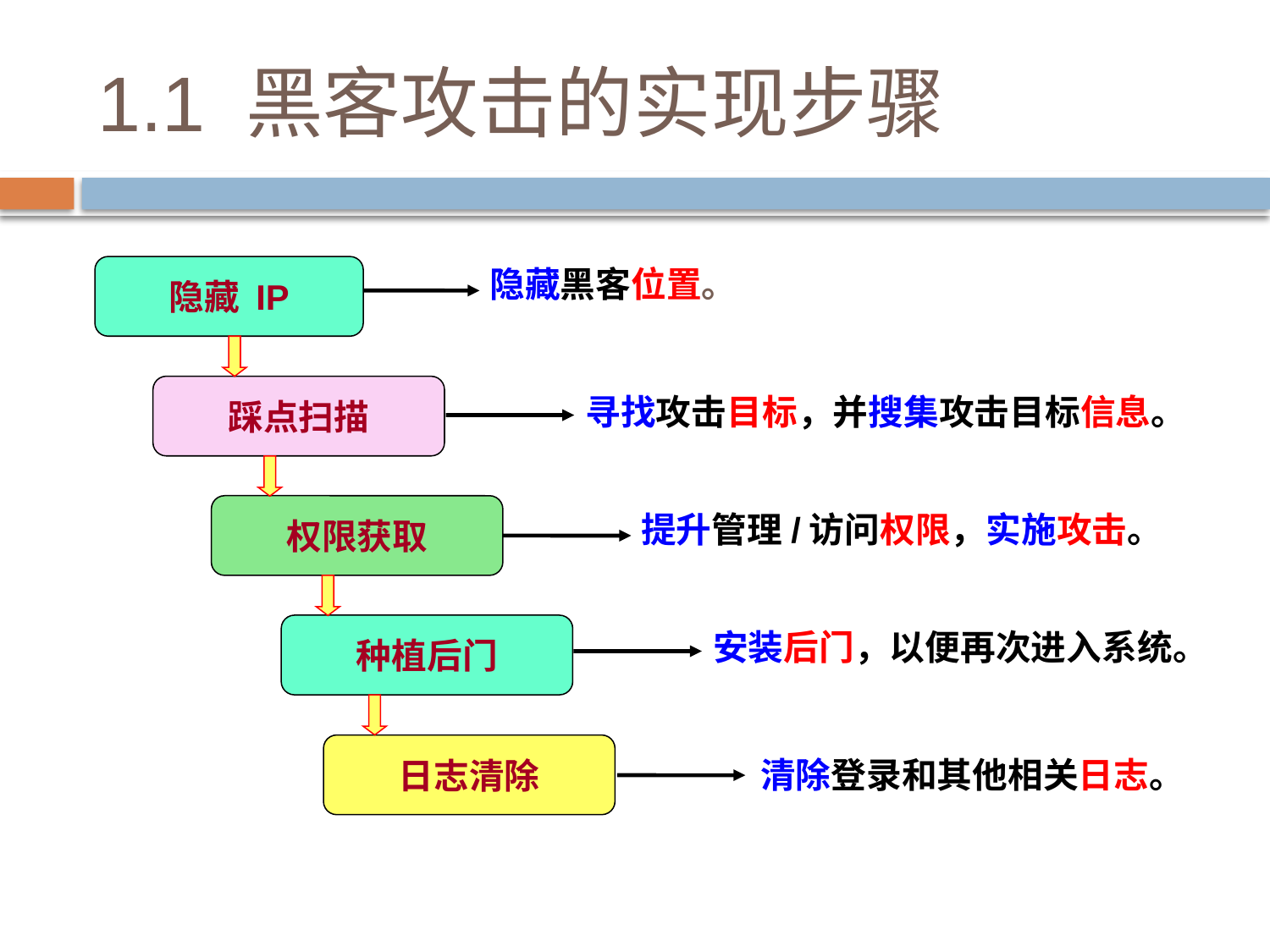

# 1.1 黑客攻击的实现步骤
隐藏黑客位置。
隐藏 IP

踩点扫描
寻找攻击目标，并搜集攻击目标信息。

权限获取
提升管理/访问权限，实施攻击。

种植后门
安装后门，以便再次进入系统。

日志清除
清除登录和其他相关日志。